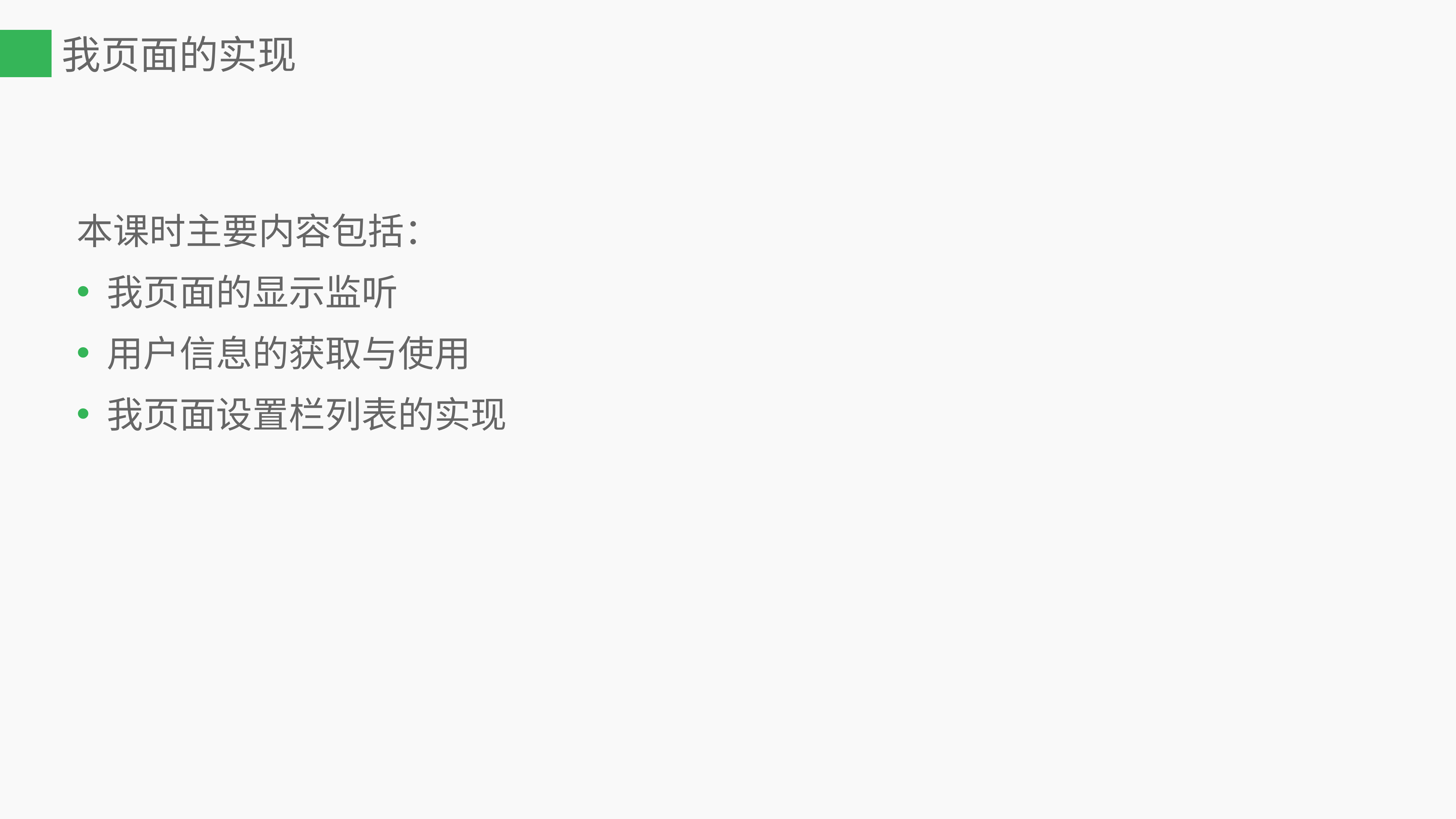

# 我页面的实现
本课时主要内容包括：
我页面的显示监听
用户信息的获取与使用
我页面设置栏列表的实现